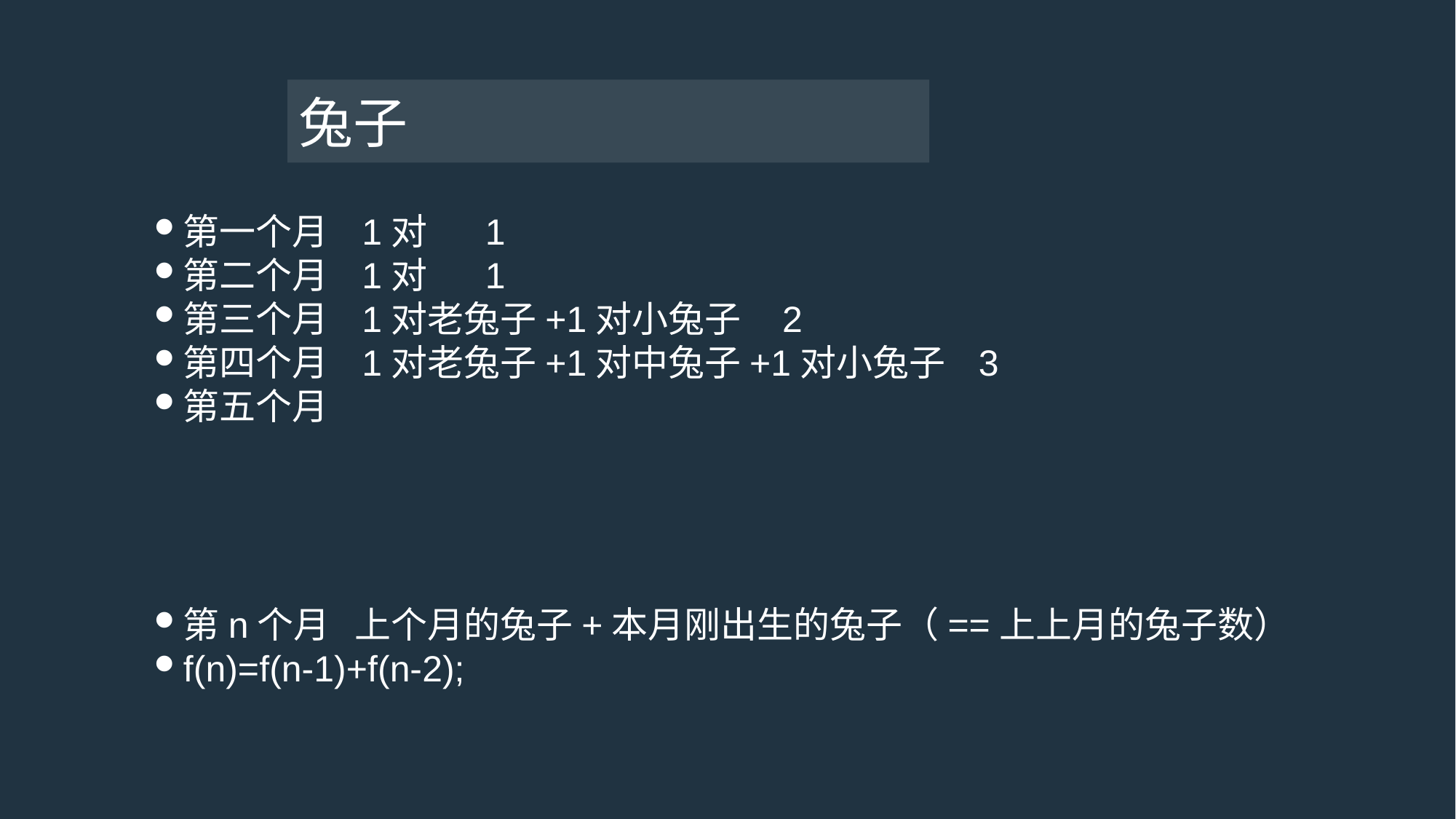

# 兔子
第一个月   1对      1
第二个月   1对      1
第三个月   1对老兔子+1对小兔子    2
第四个月   1对老兔子+1对中兔子+1对小兔子   3
第五个月

第n个月   上个月的兔子+本月刚出生的兔子（==上上月的兔子数）
f(n)=f(n-1)+f(n-2);